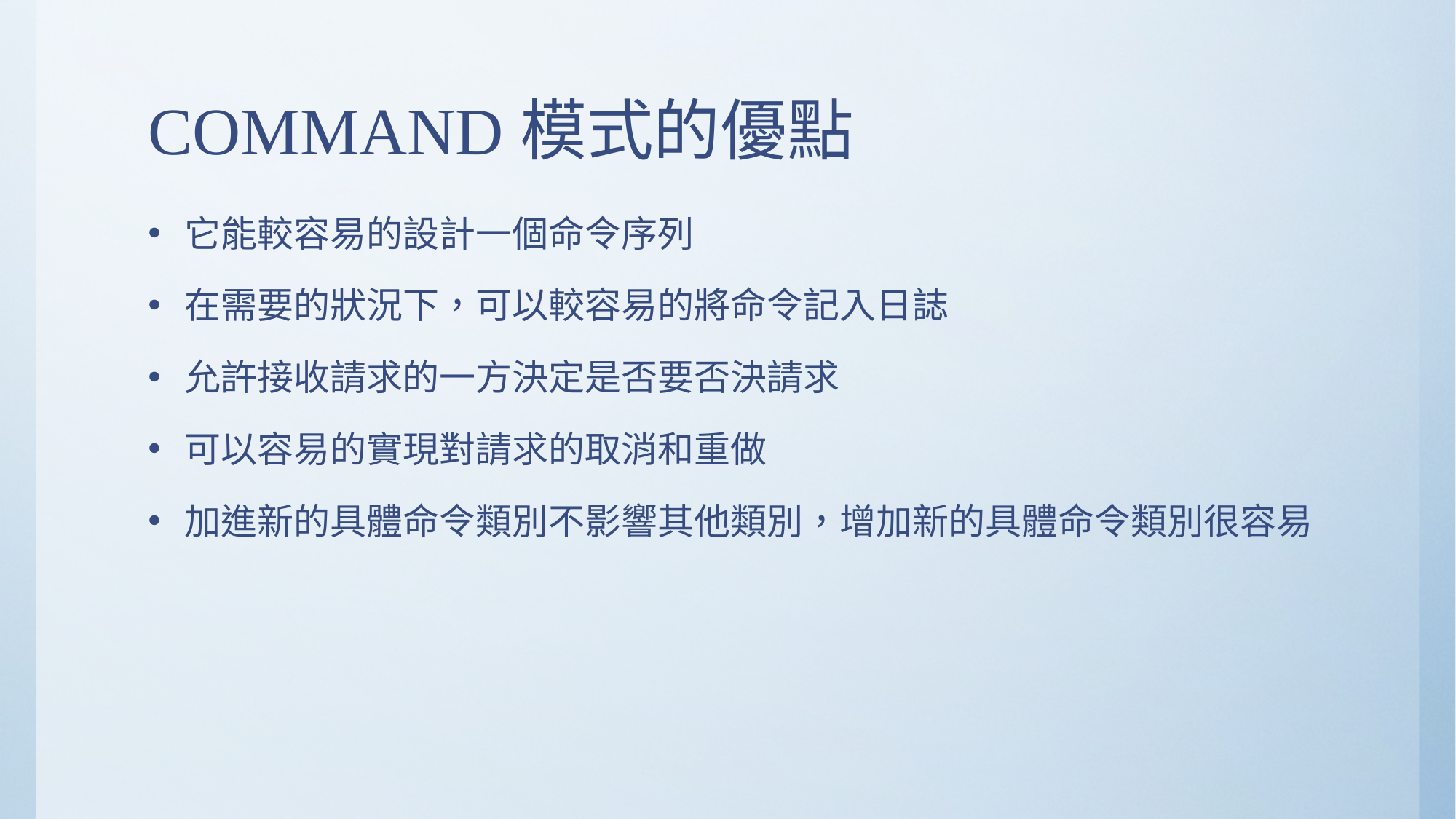

# COMMAND模式的優點
它能較容易的設計一個命令序列
在需要的狀況下，可以較容易的將命令記入日誌
允許接收請求的一方決定是否要否決請求
可以容易的實現對請求的取消和重做
加進新的具體命令類別不影響其他類別，增加新的具體命令類別很容易